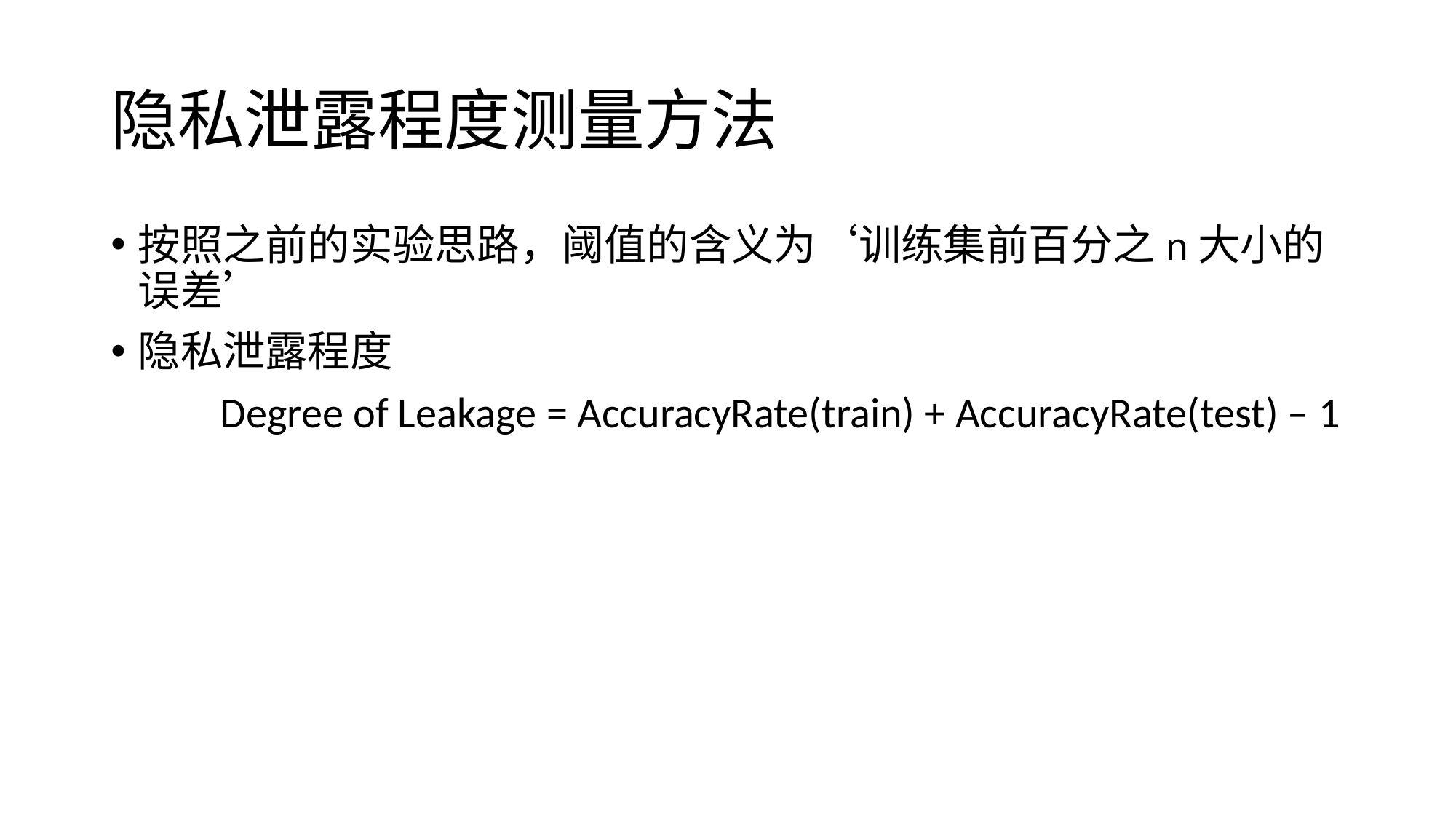

# 隐私泄露程度测量方法
按照之前的实验思路，阈值的含义为‘训练集前百分之n大小的误差’
隐私泄露程度
	Degree of Leakage = AccuracyRate(train) + AccuracyRate(test) – 1